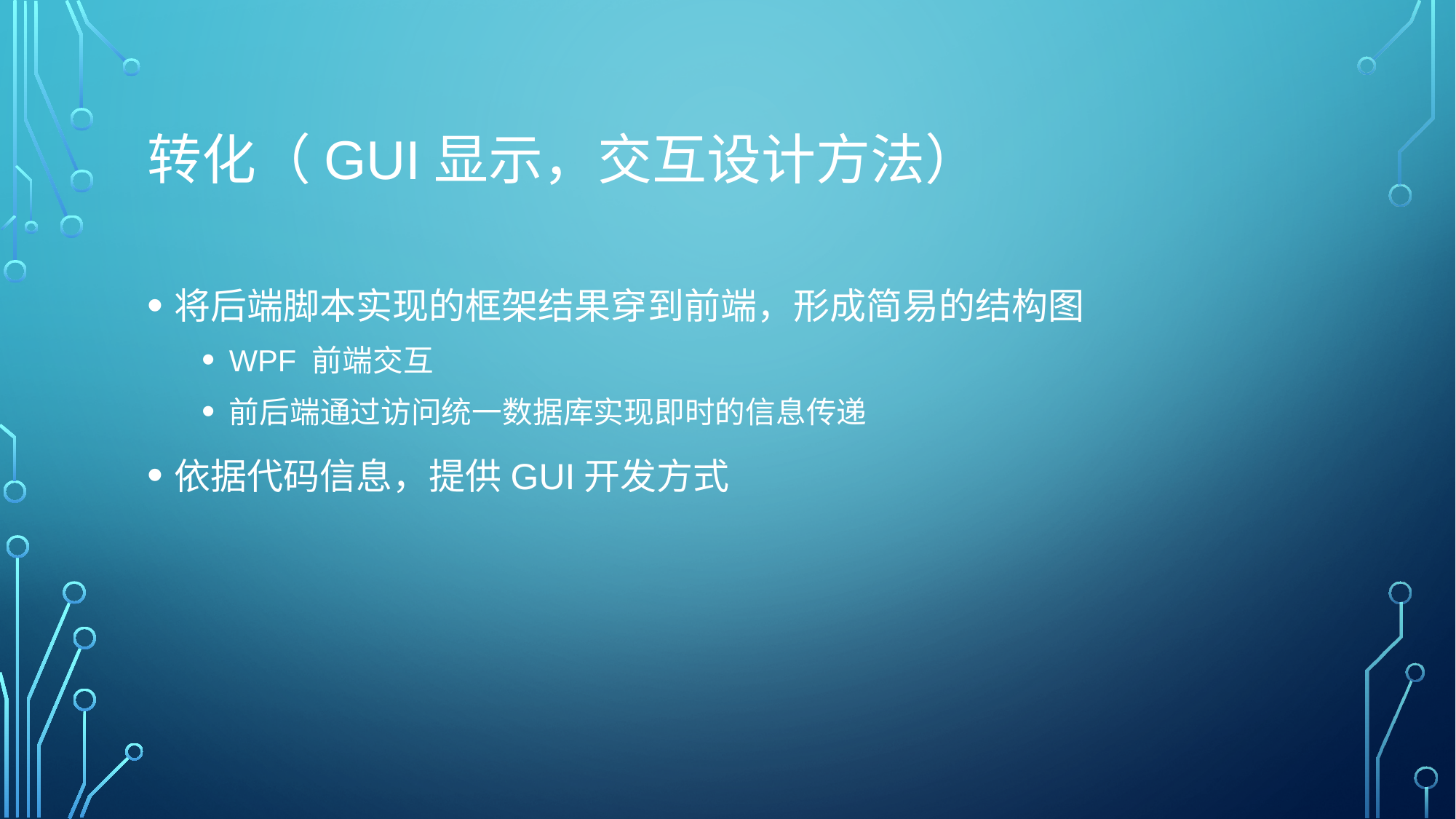

# 转化（GUI显示，交互设计方法）
将后端脚本实现的框架结果穿到前端，形成简易的结构图
WPF 前端交互
前后端通过访问统一数据库实现即时的信息传递
依据代码信息，提供GUI开发方式